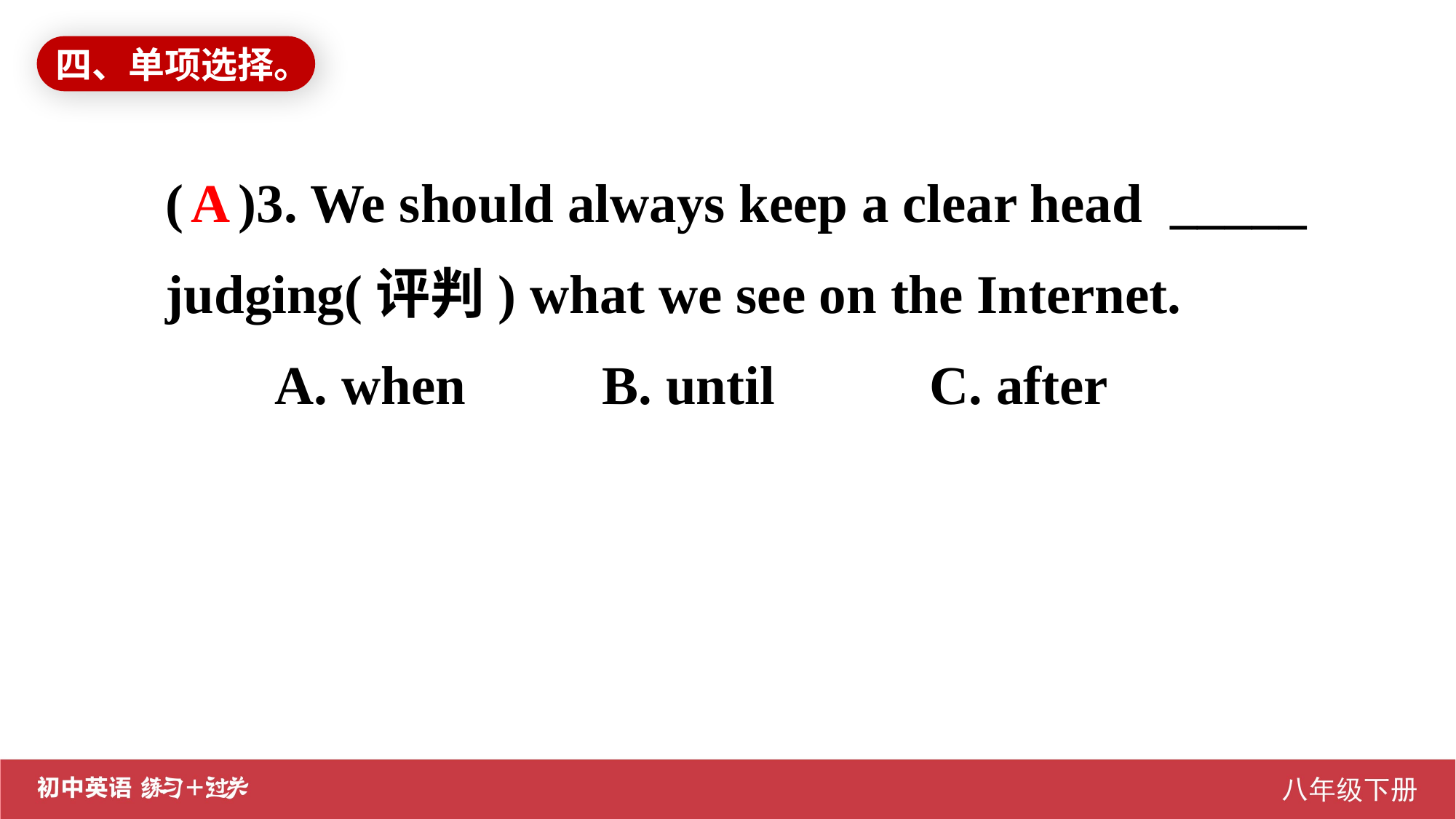

四、单项选择。
(    )3. We should always keep a clear head  _____ judging(评判) what we see on the Internet.
	A. when		B. until		C. after
A